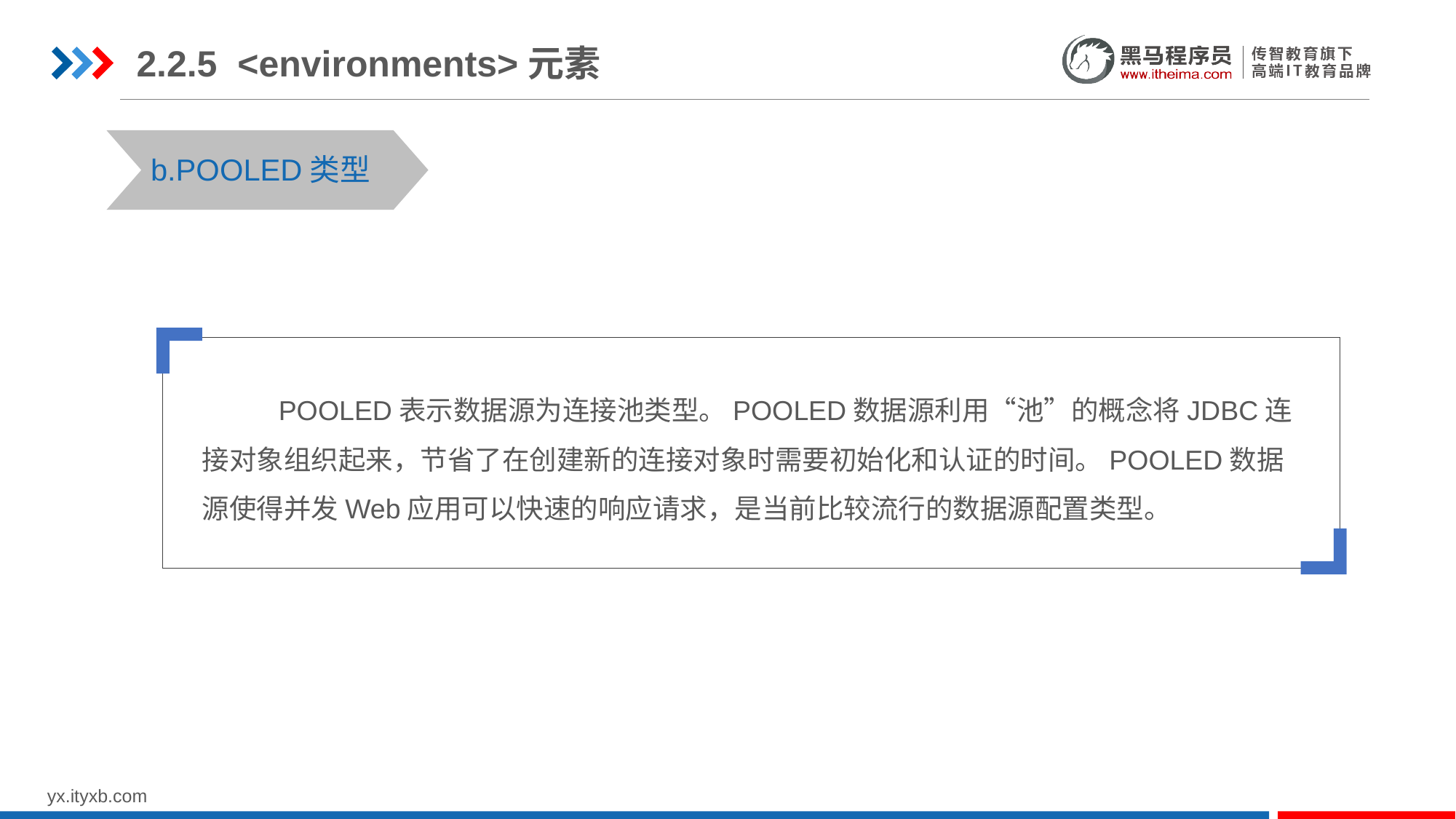

2.2.5  <environments>元素

b.POOLED类型

          POOLED表示数据源为连接池类型。POOLED数据源利用“池”的概念将JDBC连接对象组织起来，节省了在创建新的连接对象时需要初始化和认证的时间。POOLED数据源使得并发Web应用可以快速的响应请求，是当前比较流行的数据源配置类型。